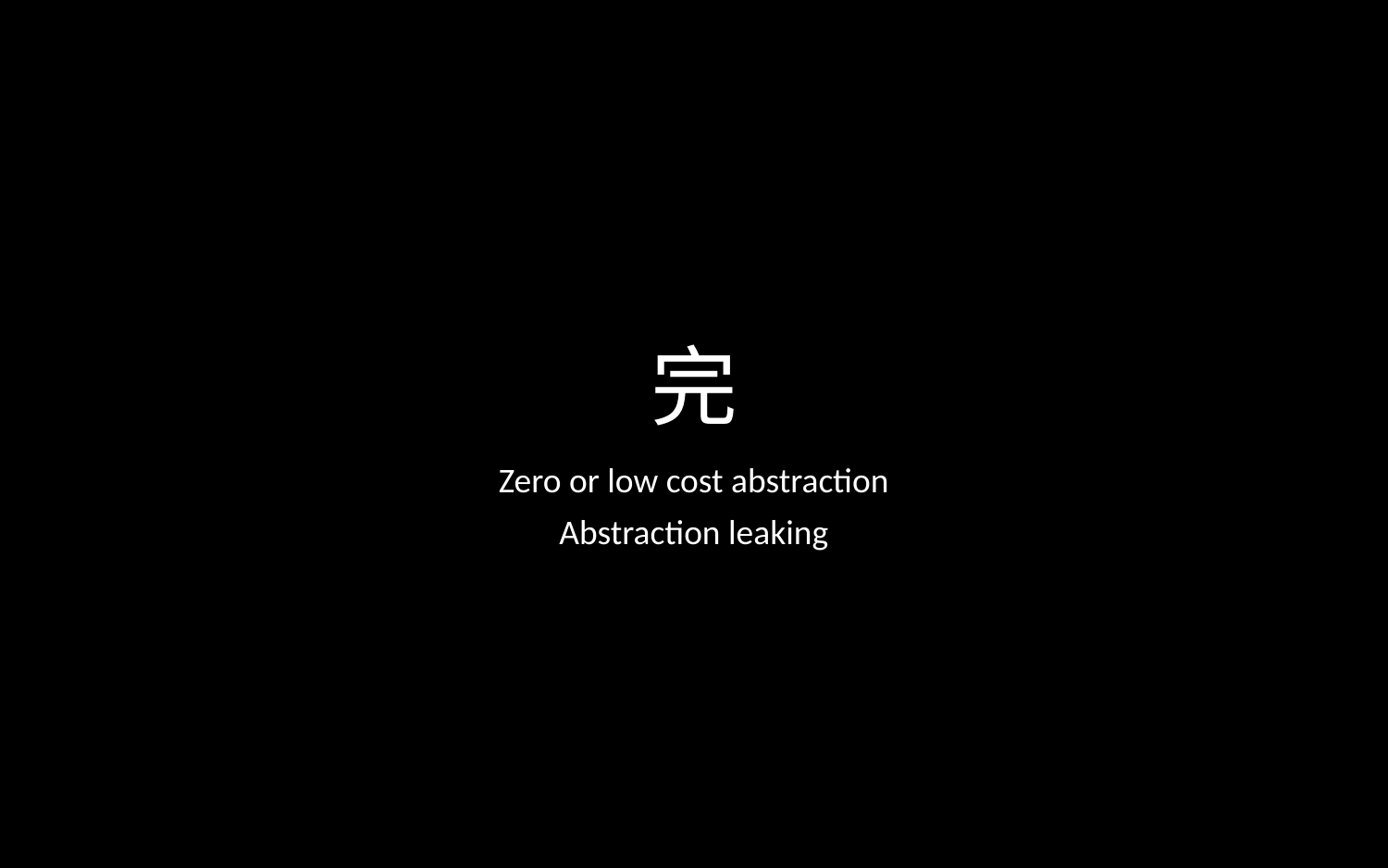

# 完
Zero or low cost abstraction
Abstraction leaking